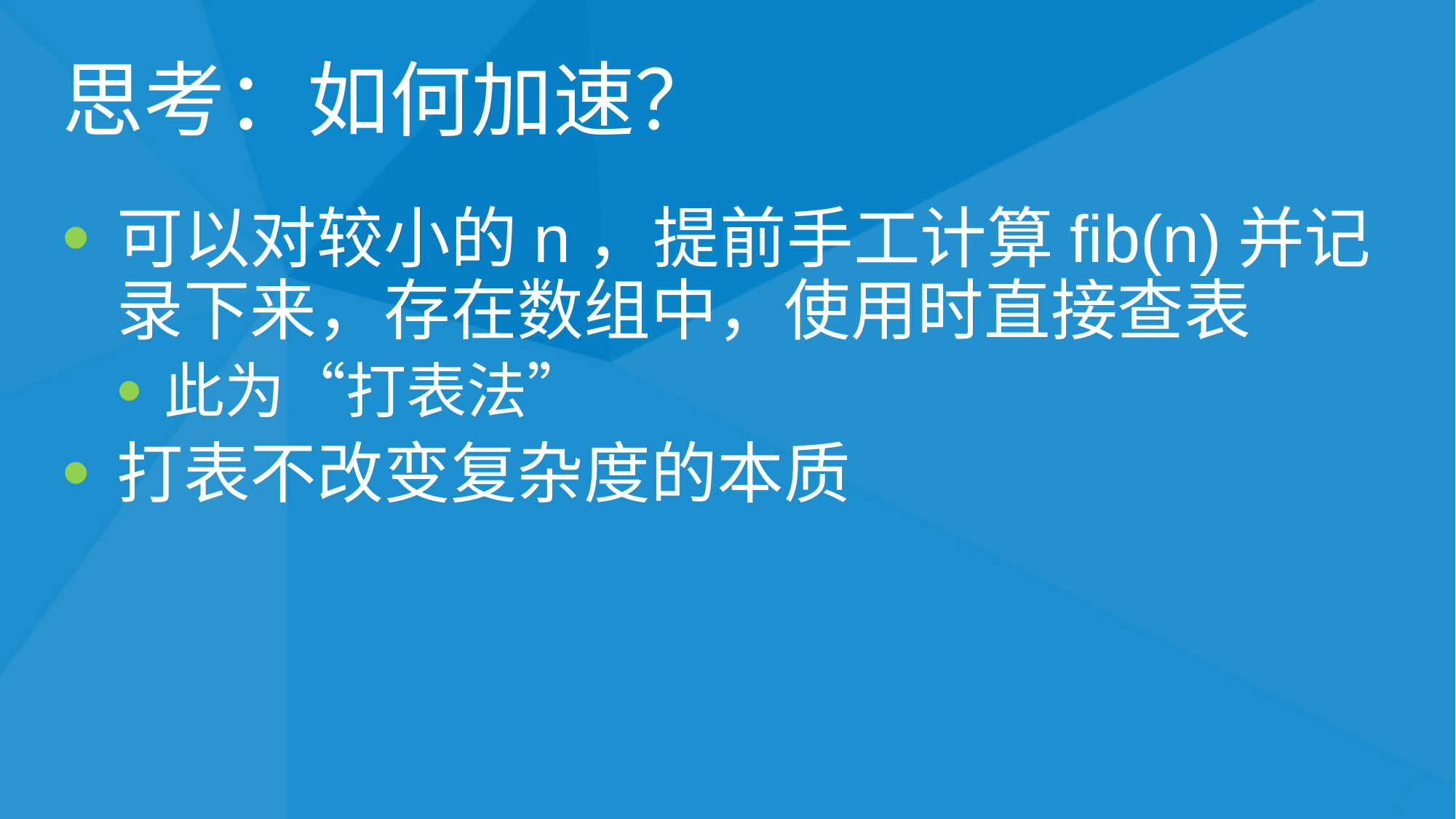

# 思考：如何加速？
可以对较小的n，提前手工计算fib(n)并记录下来，存在数组中，使用时直接查表
此为“打表法”
打表不改变复杂度的本质